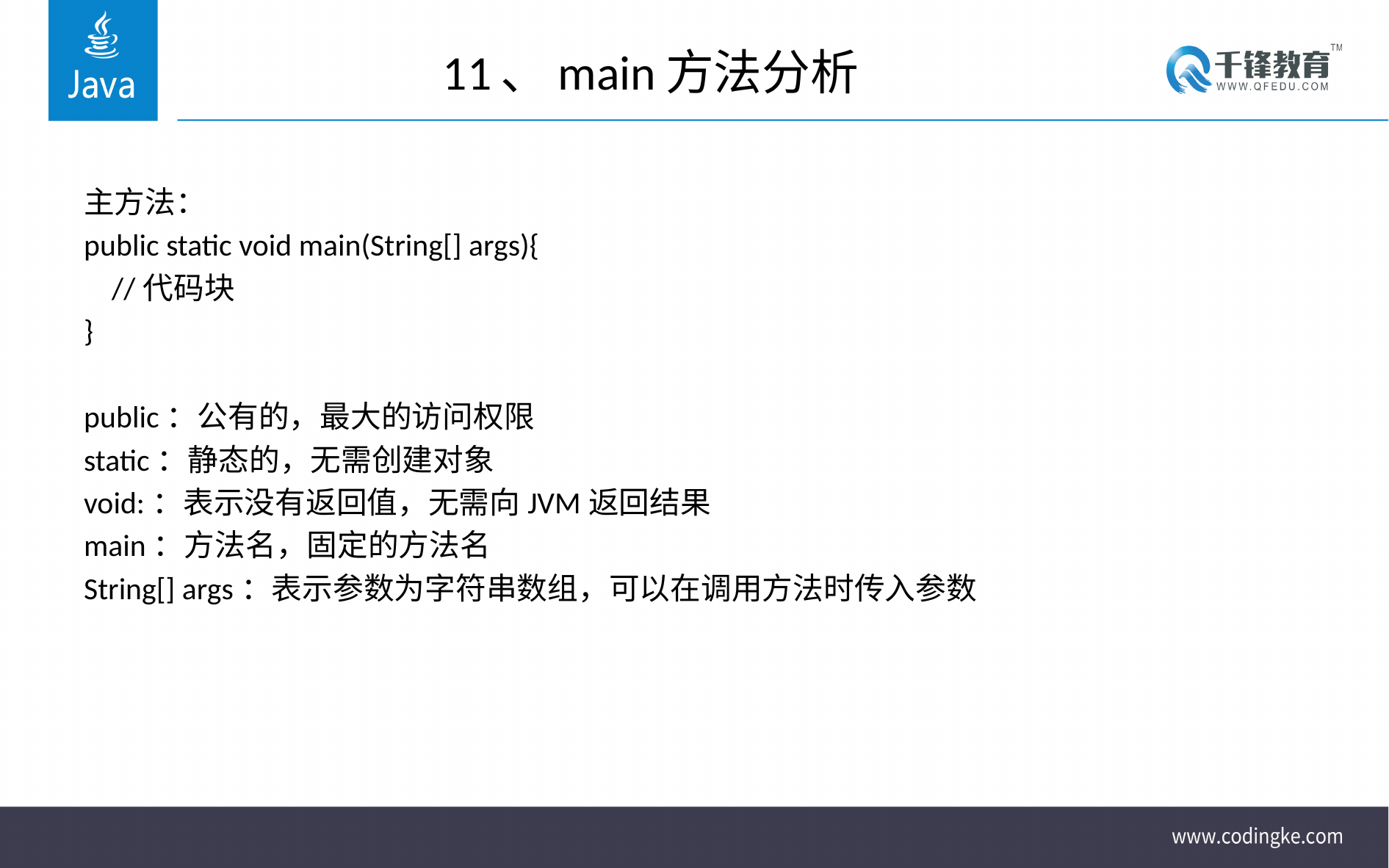

# 11、main方法分析
主方法：
public static void main(String[] args){
    //代码块
}

public：公有的，最大的访问权限
static：静态的，无需创建对象
void:：表示没有返回值，无需向JVM返回结果
main：方法名，固定的方法名
String[] args：表示参数为字符串数组，可以在调用方法时传入参数